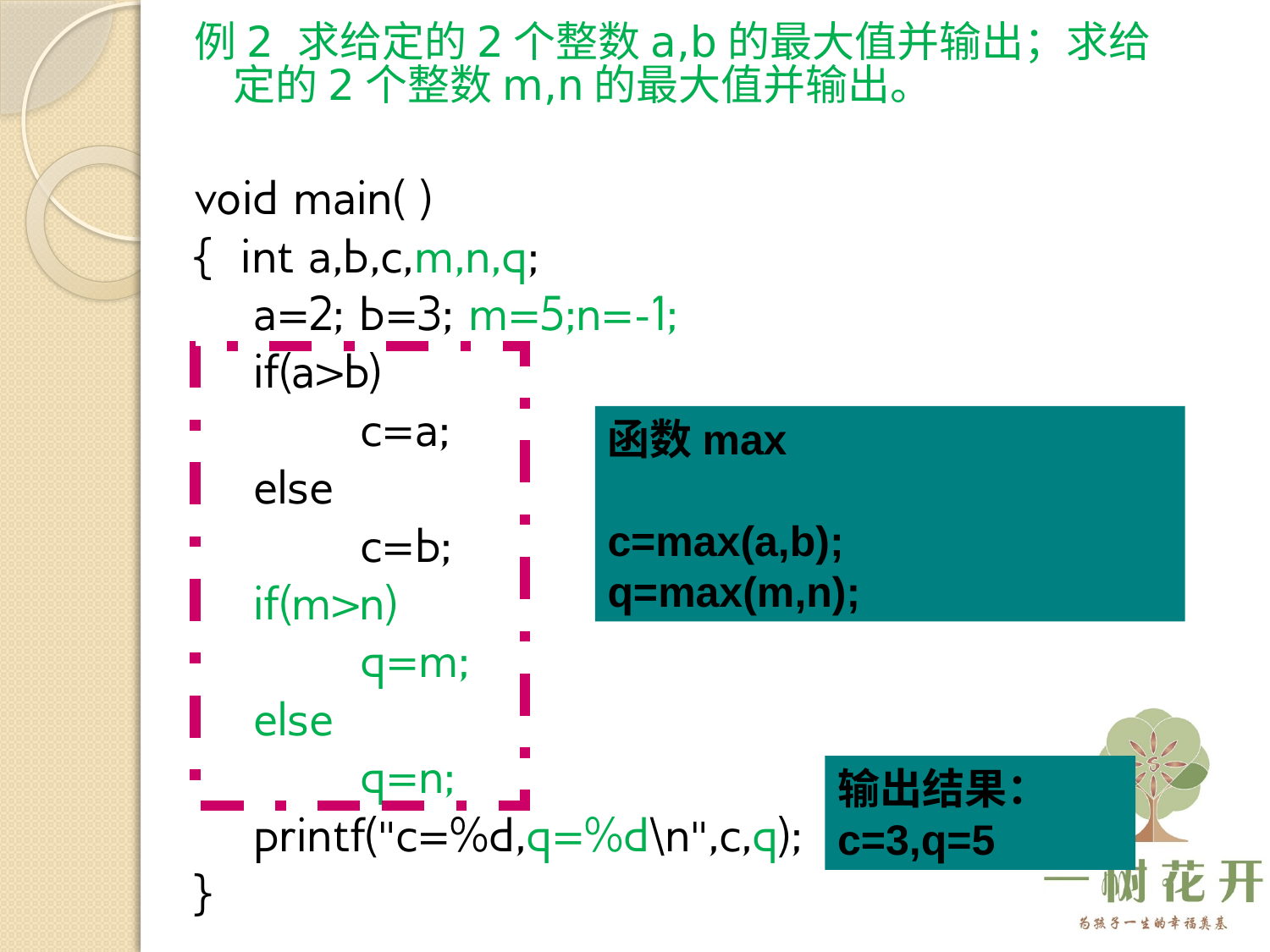

例2 求给定的2个整数a,b的最大值并输出；求给定的2个整数m,n的最大值并输出。

void main( )
{  int a,b,c,m,n,q;
    a=2; b=3; m=5;n=-1;
    if(a>b)
		c=a;
    else
		c=b;
    if(m>n)
		q=m;
    else
		q=n;
    printf("c=%d,q=%d\n",c,q);
}

函数max

c=max(a,b);
q=max(m,n);
输出结果：
c=3,q=5